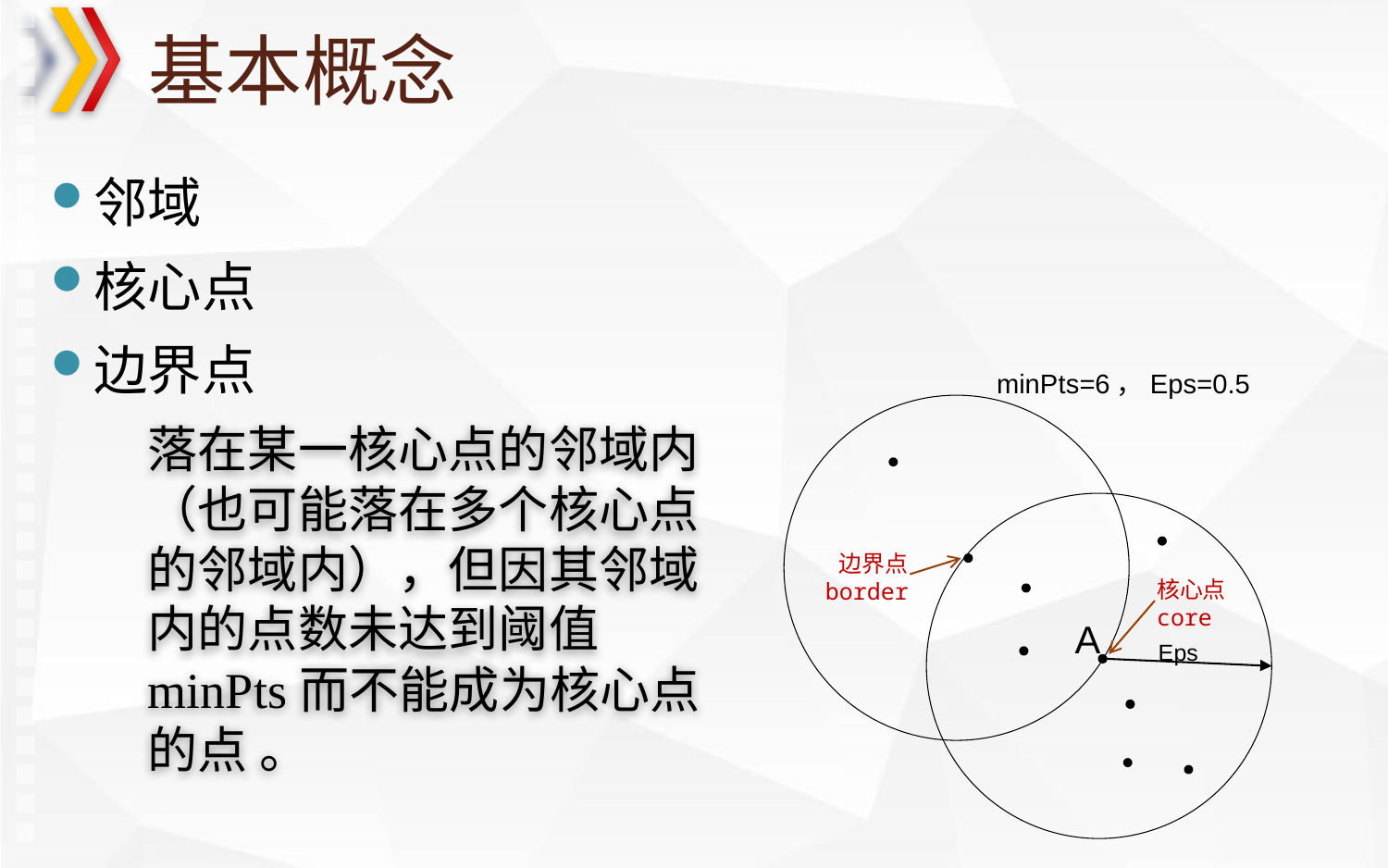

# 基本概念
邻域
核心点
边界点
minPts=6，Eps=0.5

A
Eps

落在某一核心点的邻域内（也可能落在多个核心点的邻域内），但因其邻域内的点数未达到阈值minPts而不能成为核心点的点 。
边界点
border
核心点
core